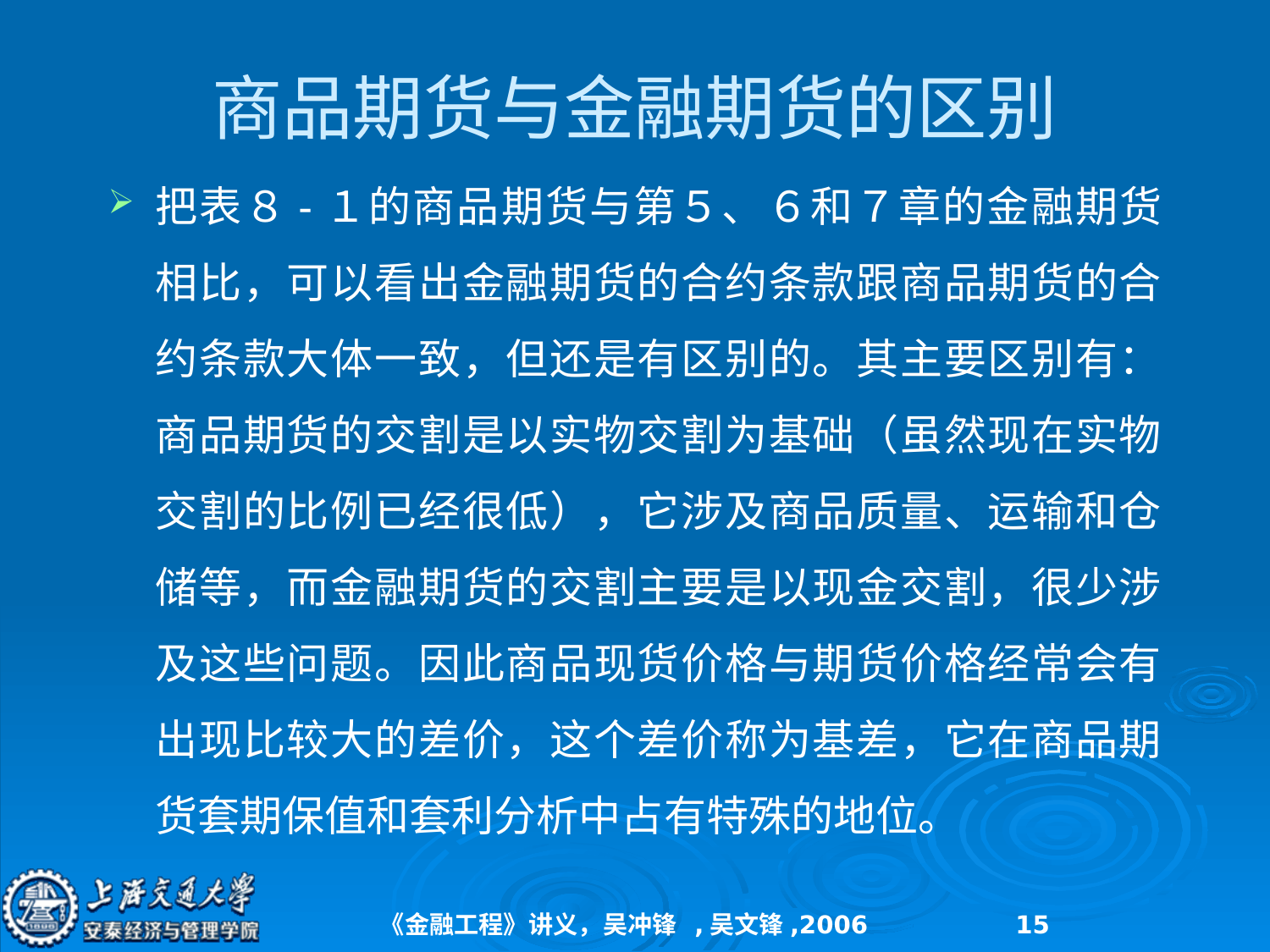

# 商品期货与金融期货的区别
把表８-１的商品期货与第５、６和７章的金融期货相比，可以看出金融期货的合约条款跟商品期货的合约条款大体一致，但还是有区别的。其主要区别有：商品期货的交割是以实物交割为基础（虽然现在实物交割的比例已经很低），它涉及商品质量、运输和仓储等，而金融期货的交割主要是以现金交割，很少涉及这些问题。因此商品现货价格与期货价格经常会有出现比较大的差价，这个差价称为基差，它在商品期货套期保值和套利分析中占有特殊的地位。